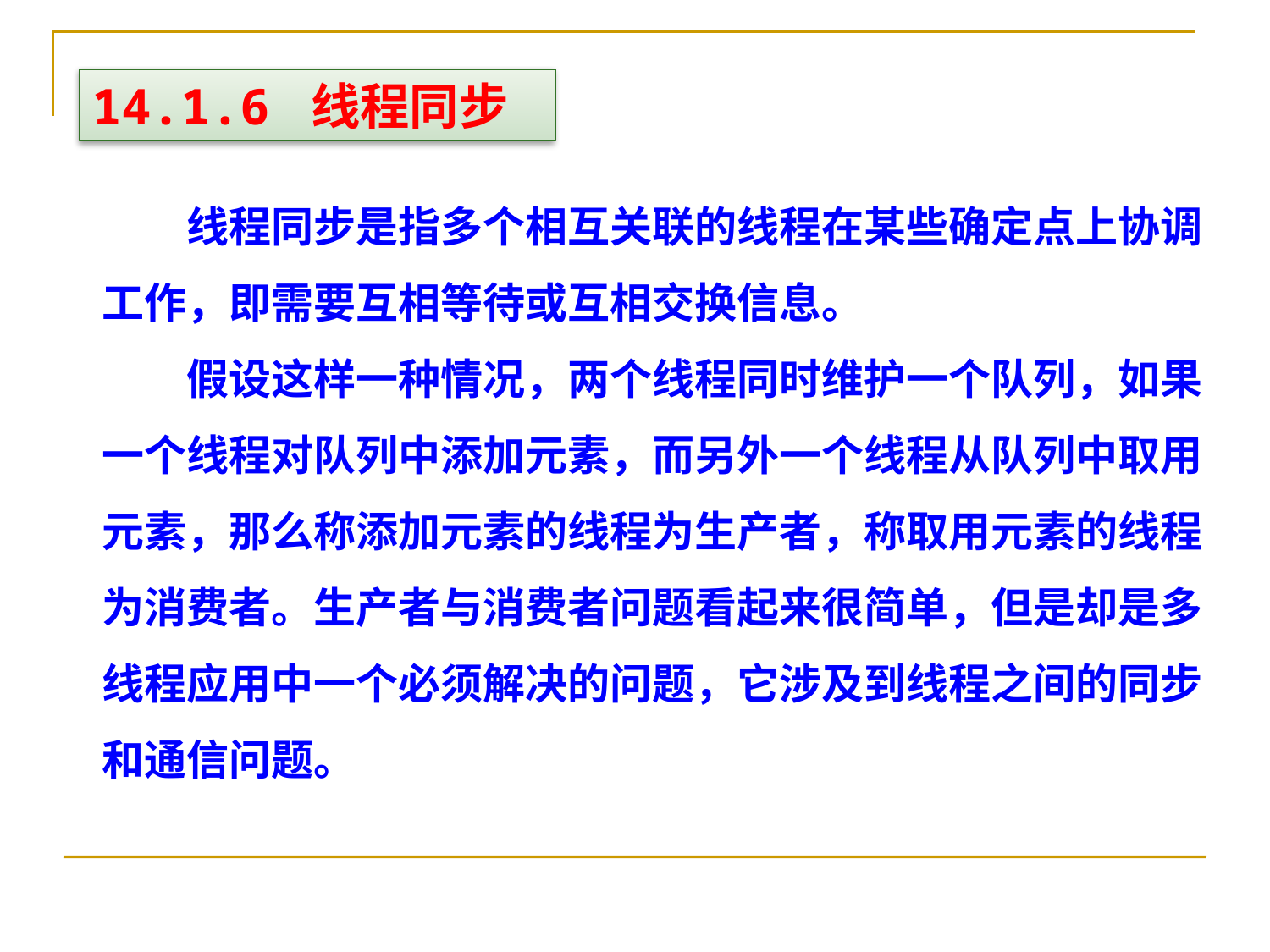

14.1.6 线程同步
　　线程同步是指多个相互关联的线程在某些确定点上协调工作，即需要互相等待或互相交换信息。
　　假设这样一种情况，两个线程同时维护一个队列，如果一个线程对队列中添加元素，而另外一个线程从队列中取用元素，那么称添加元素的线程为生产者，称取用元素的线程为消费者。生产者与消费者问题看起来很简单，但是却是多线程应用中一个必须解决的问题，它涉及到线程之间的同步和通信问题。